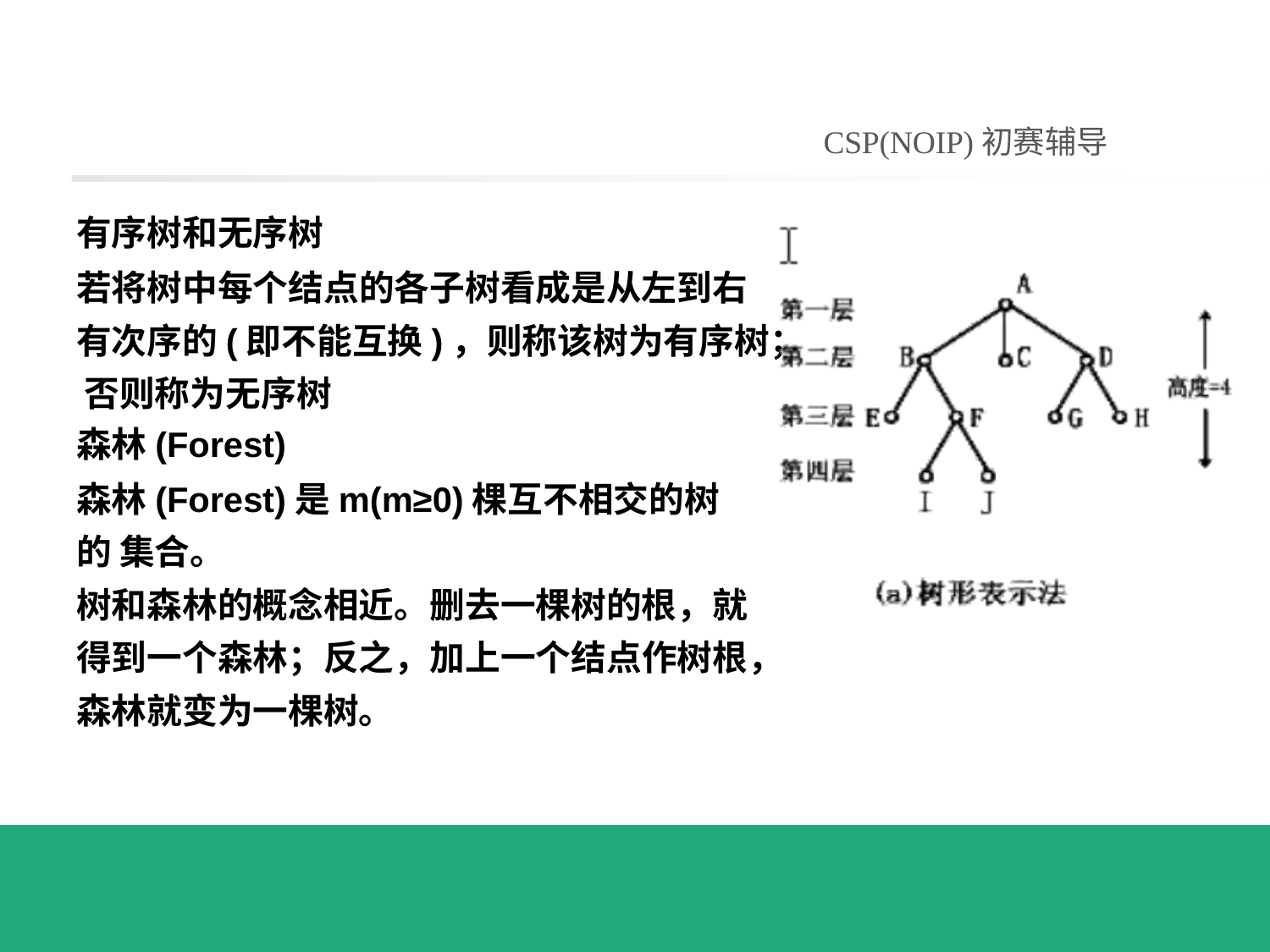

# CSP(NOIP)初赛辅导

有序树和无序树
若将树中每个结点的各子树看成是从左到右 有次序的(即不能互换)，则称该树为有序树； 否则称为无序树
森林(Forest)
森林(Forest)是m(m≥0)棵互不相交的树的 集合。
树和森林的概念相近。删去一棵树的根，就 得到一个森林；反之，加上一个结点作树根， 森林就变为一棵树。